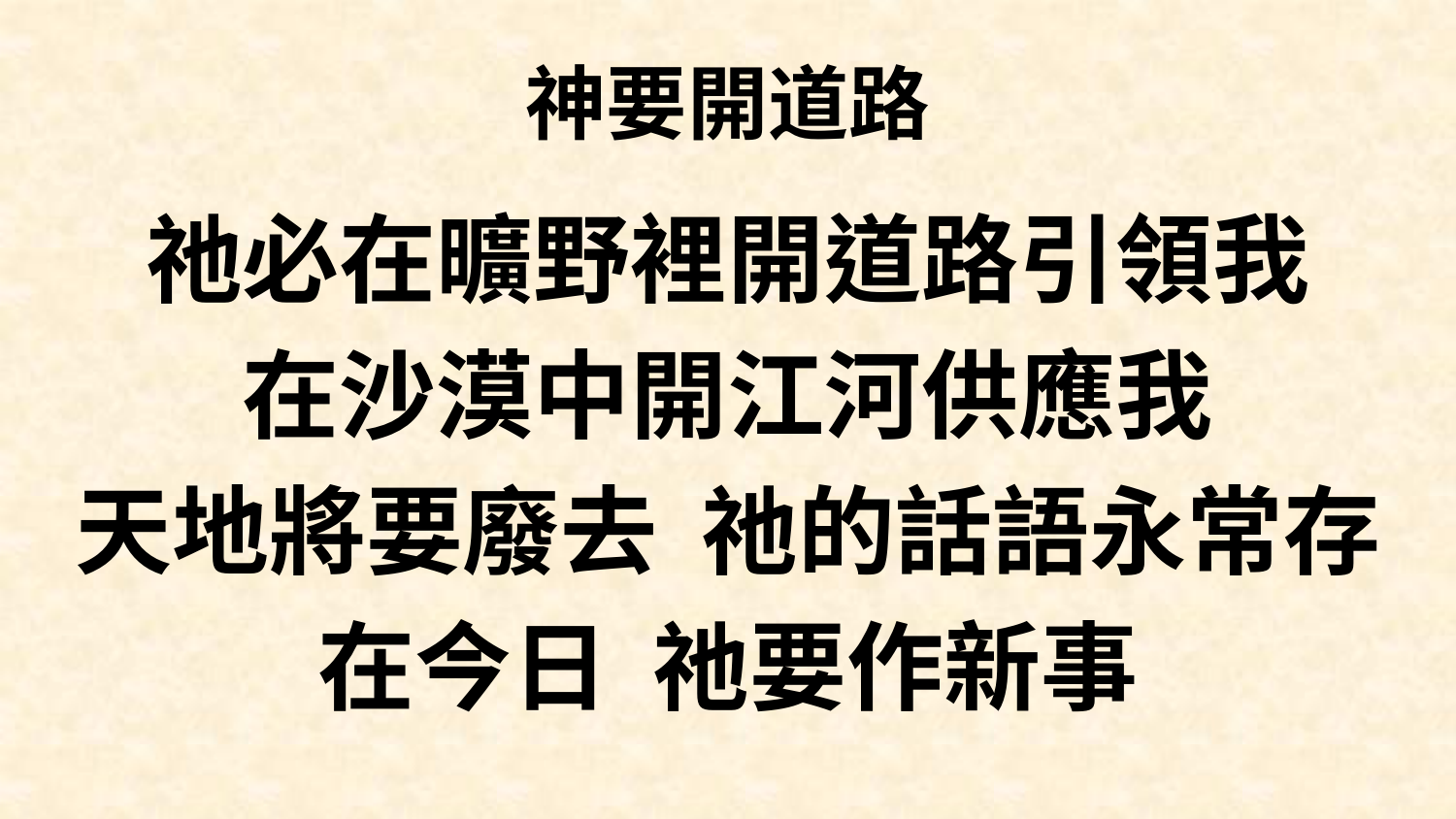

# 神要開道路
祂必在曠野裡開道路引領我
在沙漠中開江河供應我
天地將要廢去  祂的話語永常存
在今日  祂要作新事